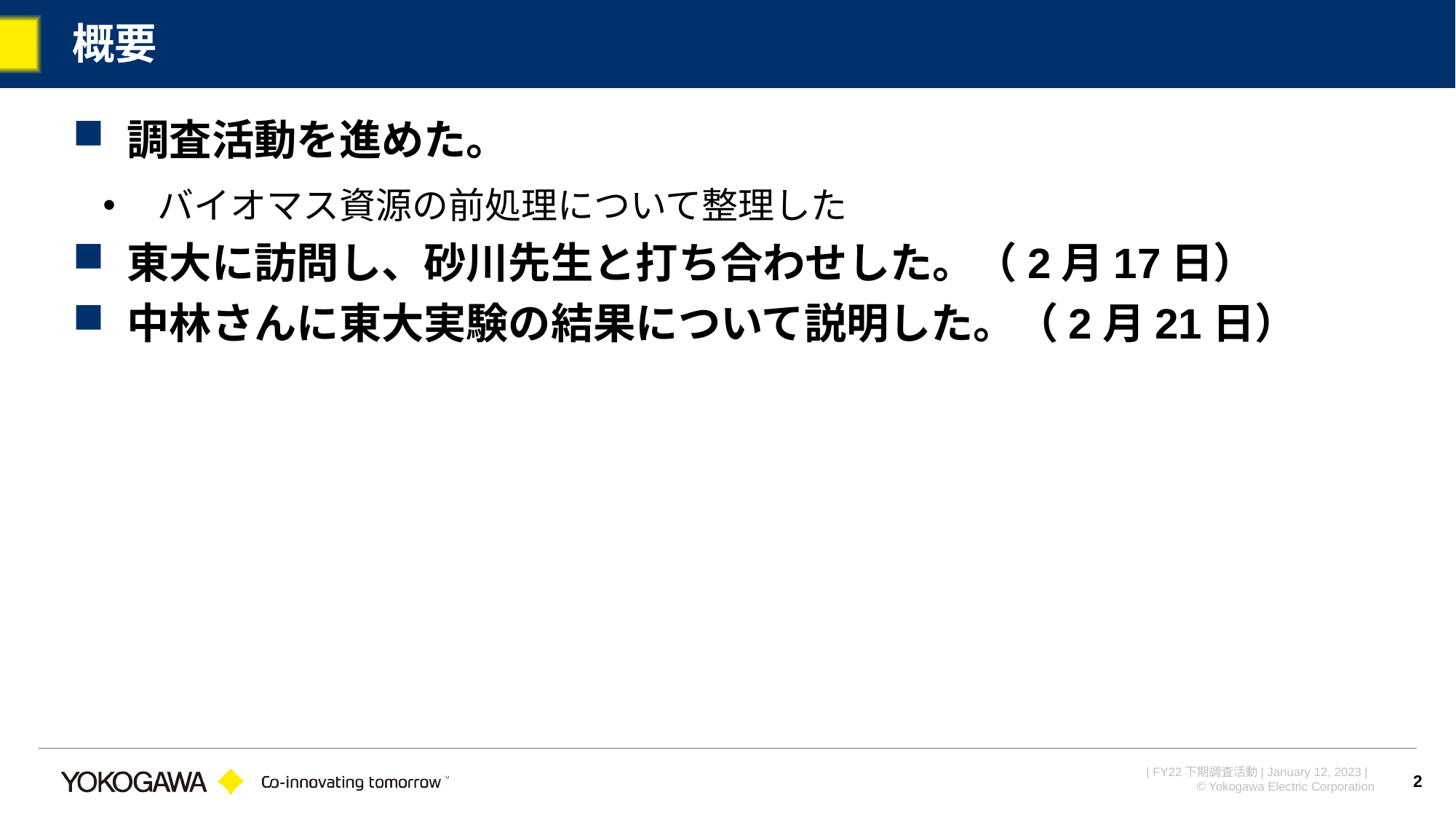

# 概要
調査活動を進めた。
バイオマス資源の前処理について整理した
東大に訪問し、砂川先生と打ち合わせした。（2月17日）
中林さんに東大実験の結果について説明した。（2月21日）
2